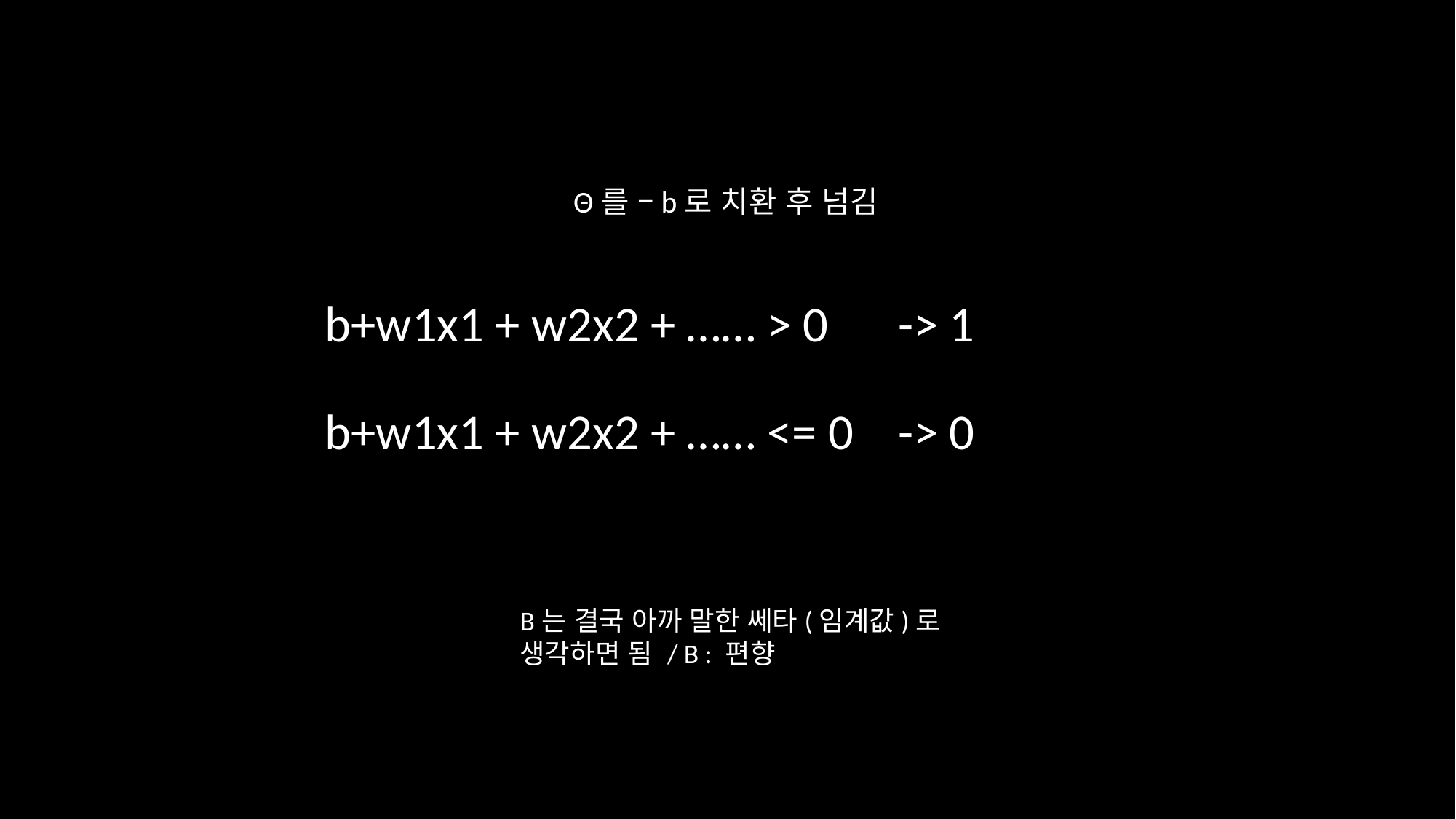

Θ를 –b로 치환 후 넘김
# b+w1x1 + w2x2 + …… > 0 	-> 1 b+w1x1 + w2x2 + …… <= 0 	-> 0
B는 결국 아까 말한 쎄타(임계값)로 생각하면 됨 / B : 편향